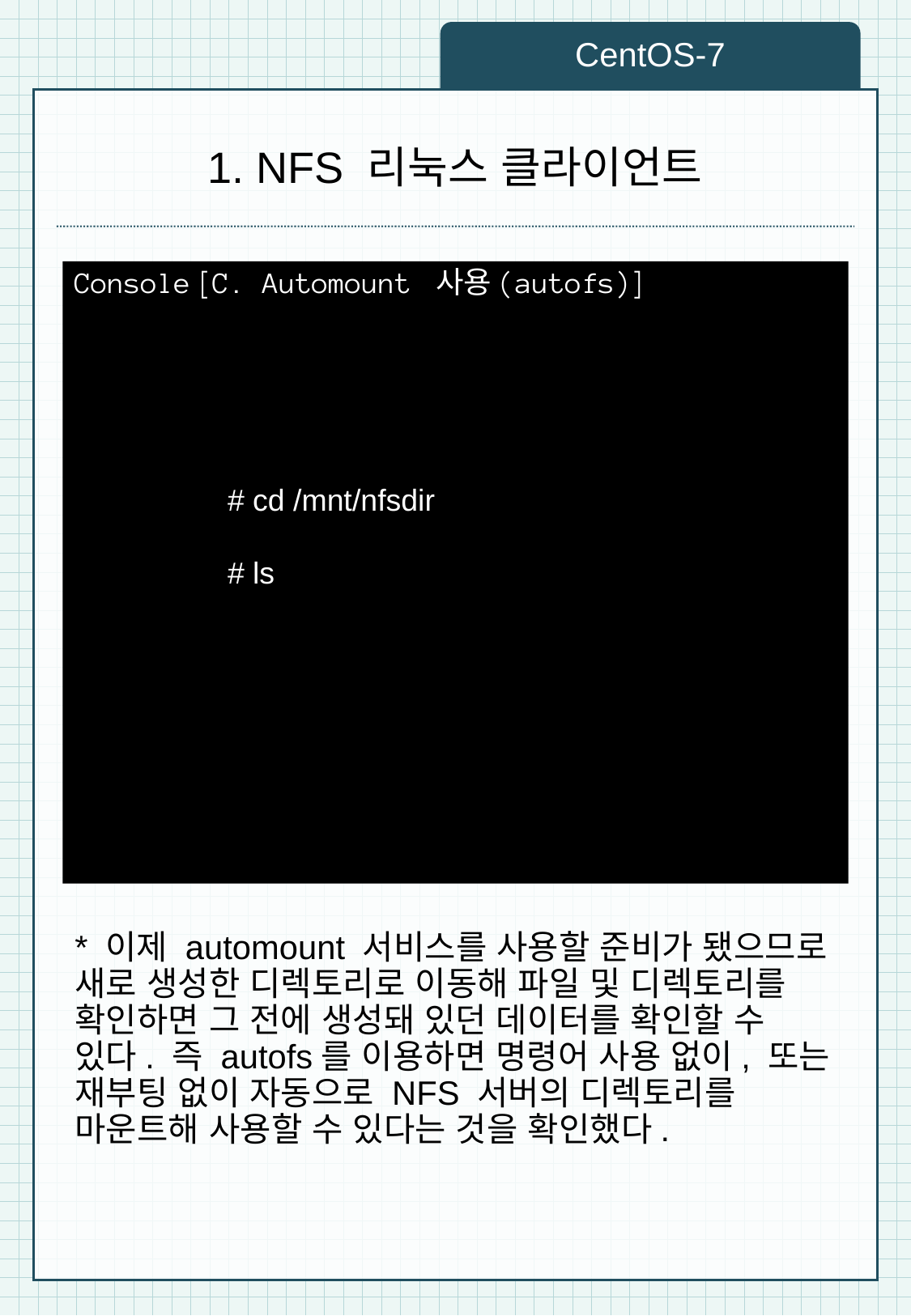

CentOS-7

# 1. NFS 리눅스 클라이언트
Console	[C. Automount 사용(autofs)]

# cd /mnt/nfsdir

# ls
* 이제 automount 서비스를 사용할 준비가 됐으므로 새로 생성한 디렉토리로 이동해 파일 및 디렉토리를 확인하면 그 전에 생성돼 있던 데이터를 확인할 수 있다. 즉 autofs를 이용하면 명령어 사용 없이, 또는 재부팅 없이 자동으로 NFS 서버의 디렉토리를 마운트해 사용할 수 있다는 것을 확인했다.